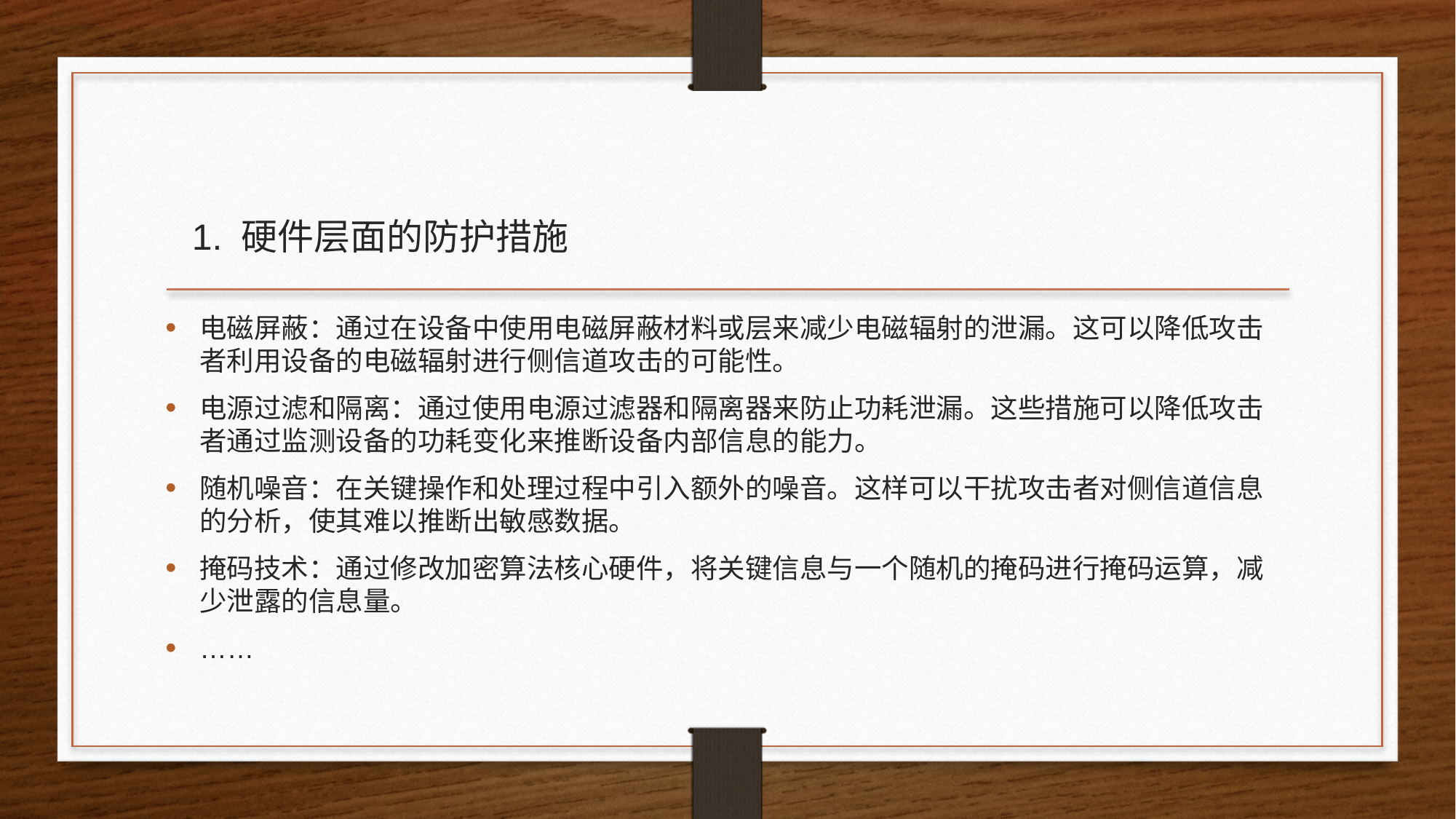

# 1. 硬件层面的防护措施
电磁屏蔽：通过在设备中使用电磁屏蔽材料或层来减少电磁辐射的泄漏。这可以降低攻击者利用设备的电磁辐射进行侧信道攻击的可能性。
电源过滤和隔离：通过使用电源过滤器和隔离器来防止功耗泄漏。这些措施可以降低攻击者通过监测设备的功耗变化来推断设备内部信息的能力。
随机噪音：在关键操作和处理过程中引入额外的噪音。这样可以干扰攻击者对侧信道信息的分析，使其难以推断出敏感数据。
掩码技术：通过修改加密算法核心硬件，将关键信息与一个随机的掩码进行掩码运算，减少泄露的信息量。
……